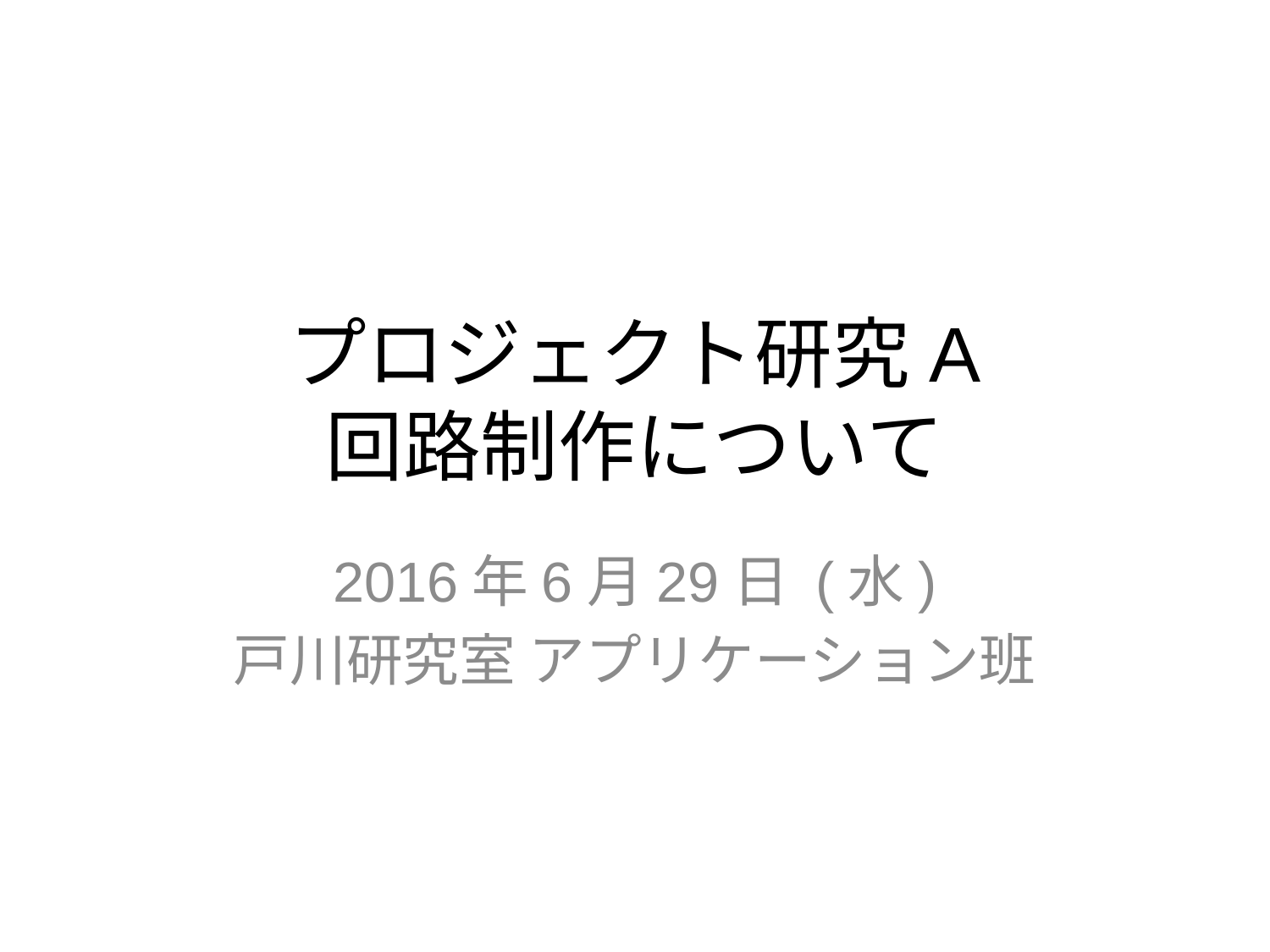

# プロジェクト研究A 回路制作について
2016年6月29日 (水)
戸川研究室 アプリケーション班